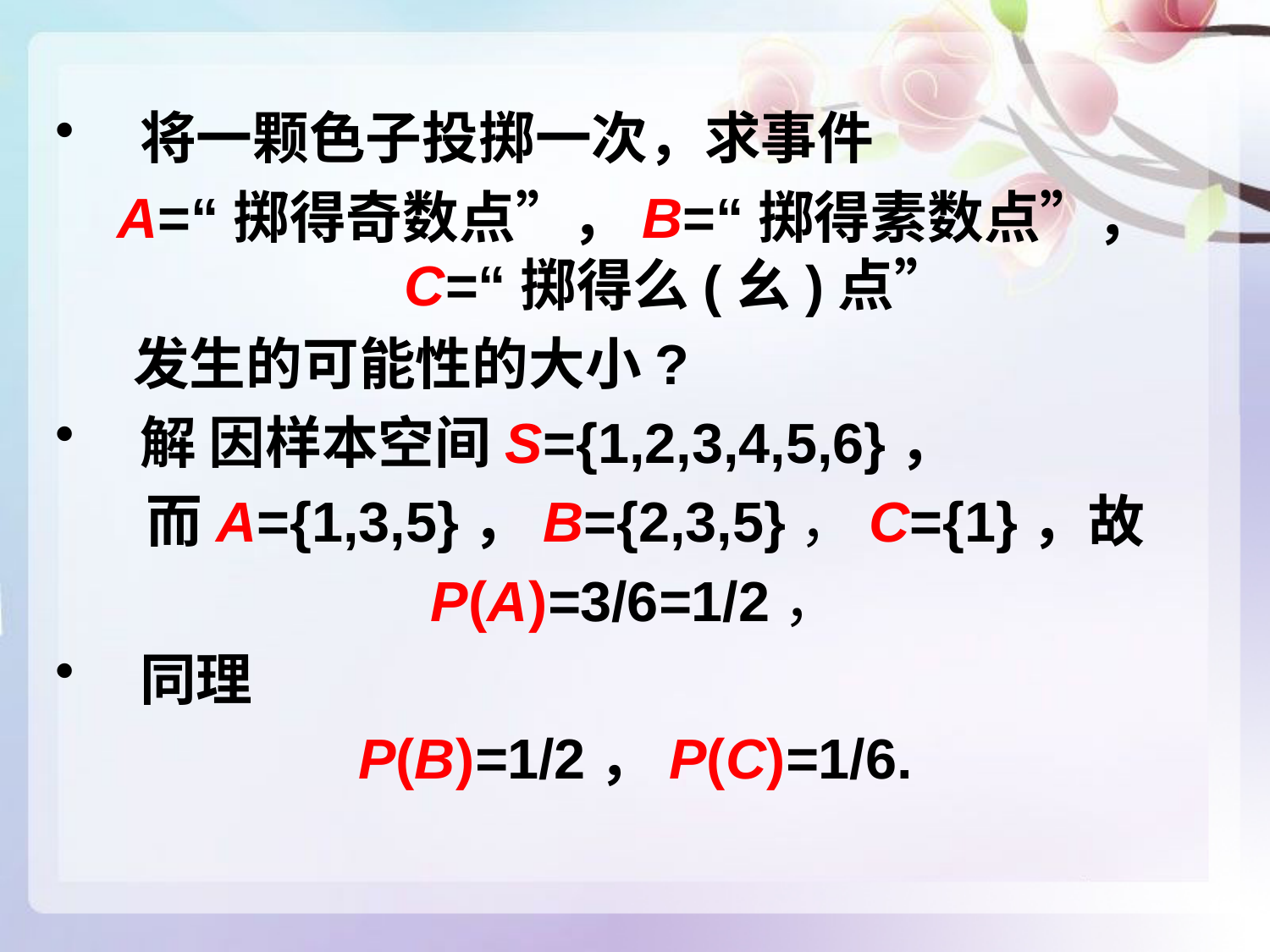

将一颗色子投掷一次，求事件
A=“掷得奇数点”，B=“掷得素数点”， C=“掷得么(幺)点”
     发生的可能性的大小?
解 因样本空间S={1,2,3,4,5,6}，
      而A={1,3,5}，B={2,3,5}，C={1}，故
P(A)=3/6=1/2，
同理
P(B)=1/2，P(C)=1/6.